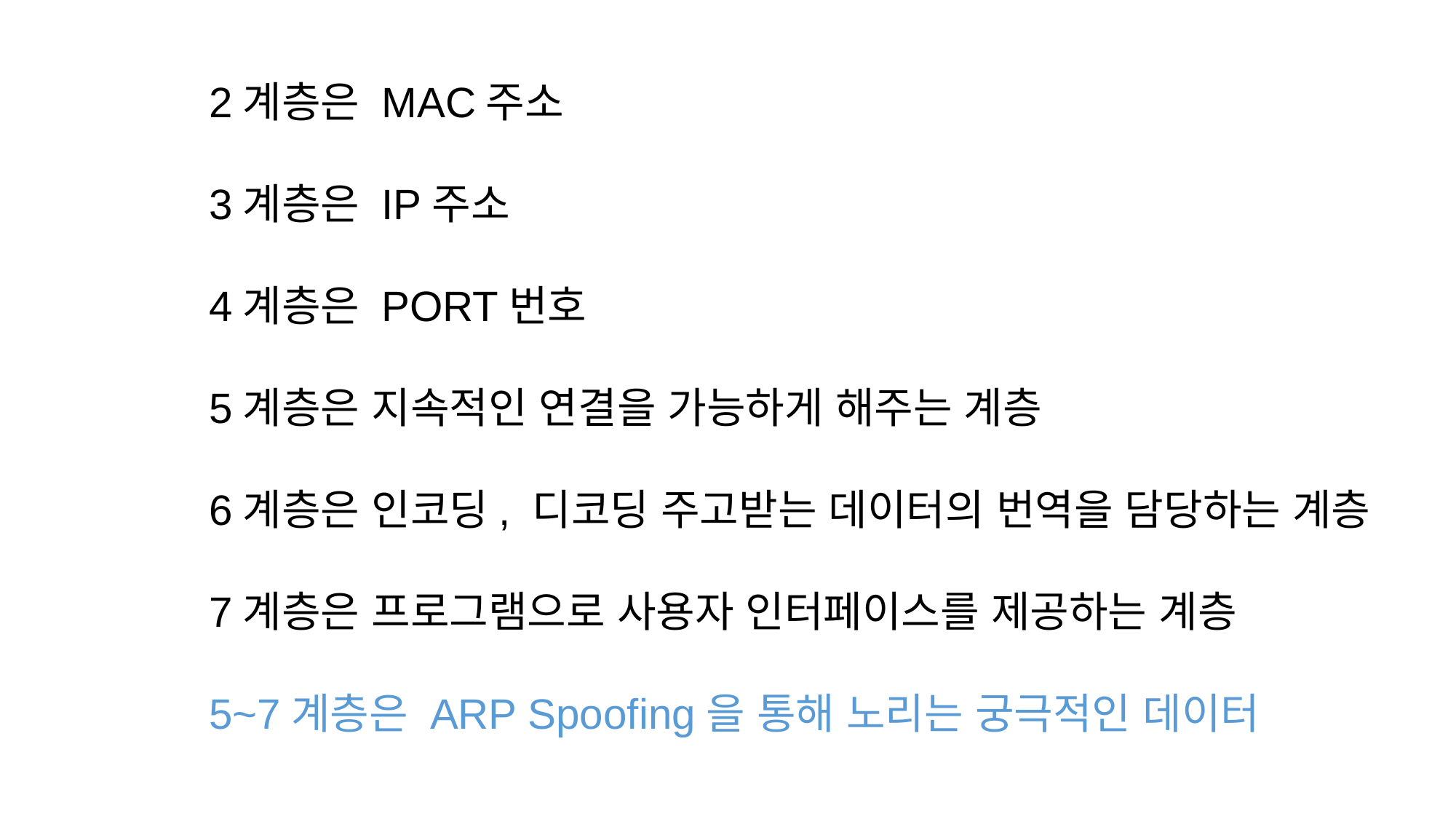

2계층은 MAC주소

3계층은 IP주소

4계층은 PORT번호

5계층은 지속적인 연결을 가능하게 해주는 계층

6계층은 인코딩, 디코딩 주고받는 데이터의 번역을 담당하는 계층

7계층은 프로그램으로 사용자 인터페이스를 제공하는 계층

5~7계층은 ARP Spoofing을 통해 노리는 궁극적인 데이터